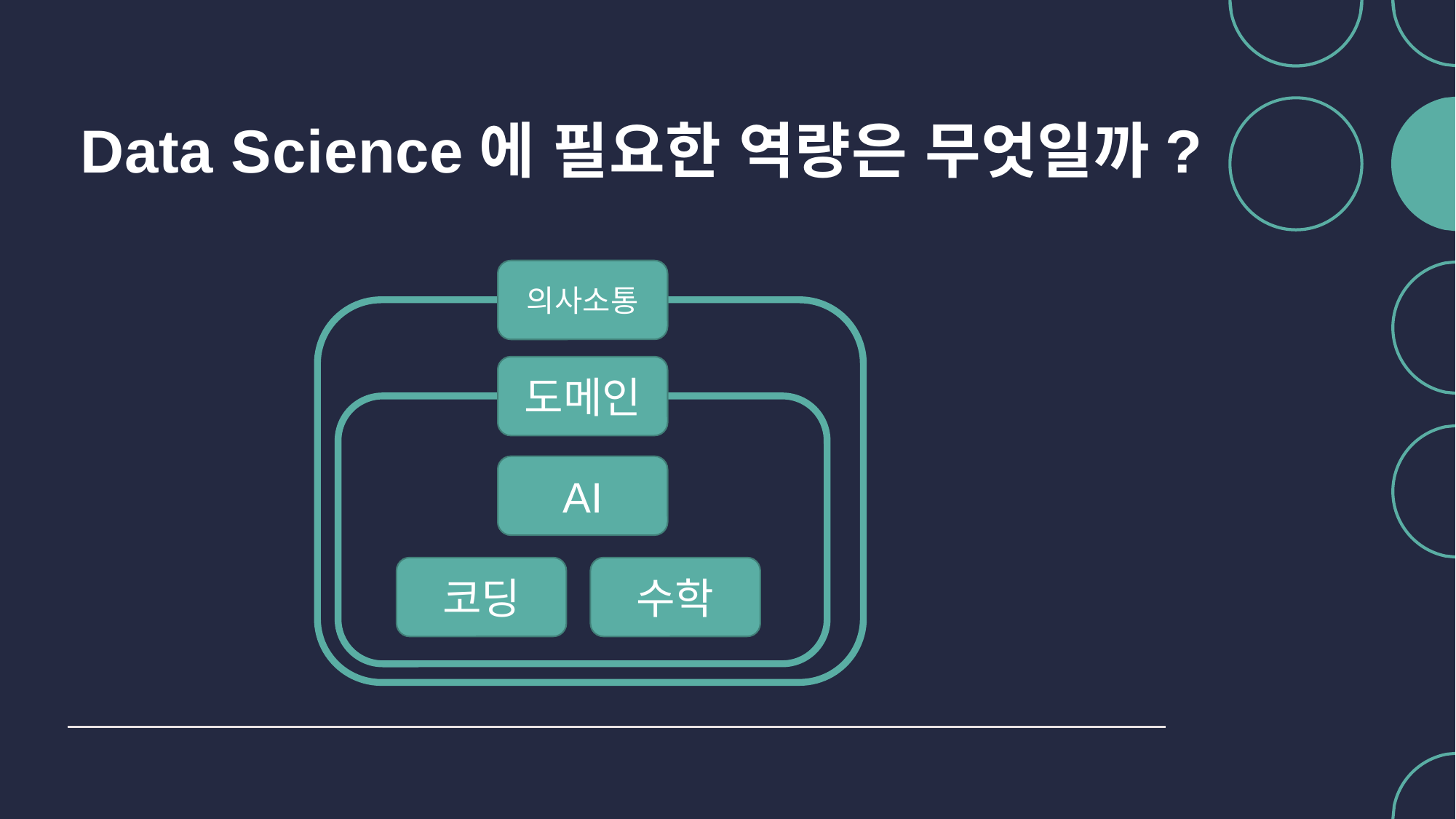

# Data Science에 필요한 역량은 무엇일까?

의사소통

도메인

AI
코딩
수학